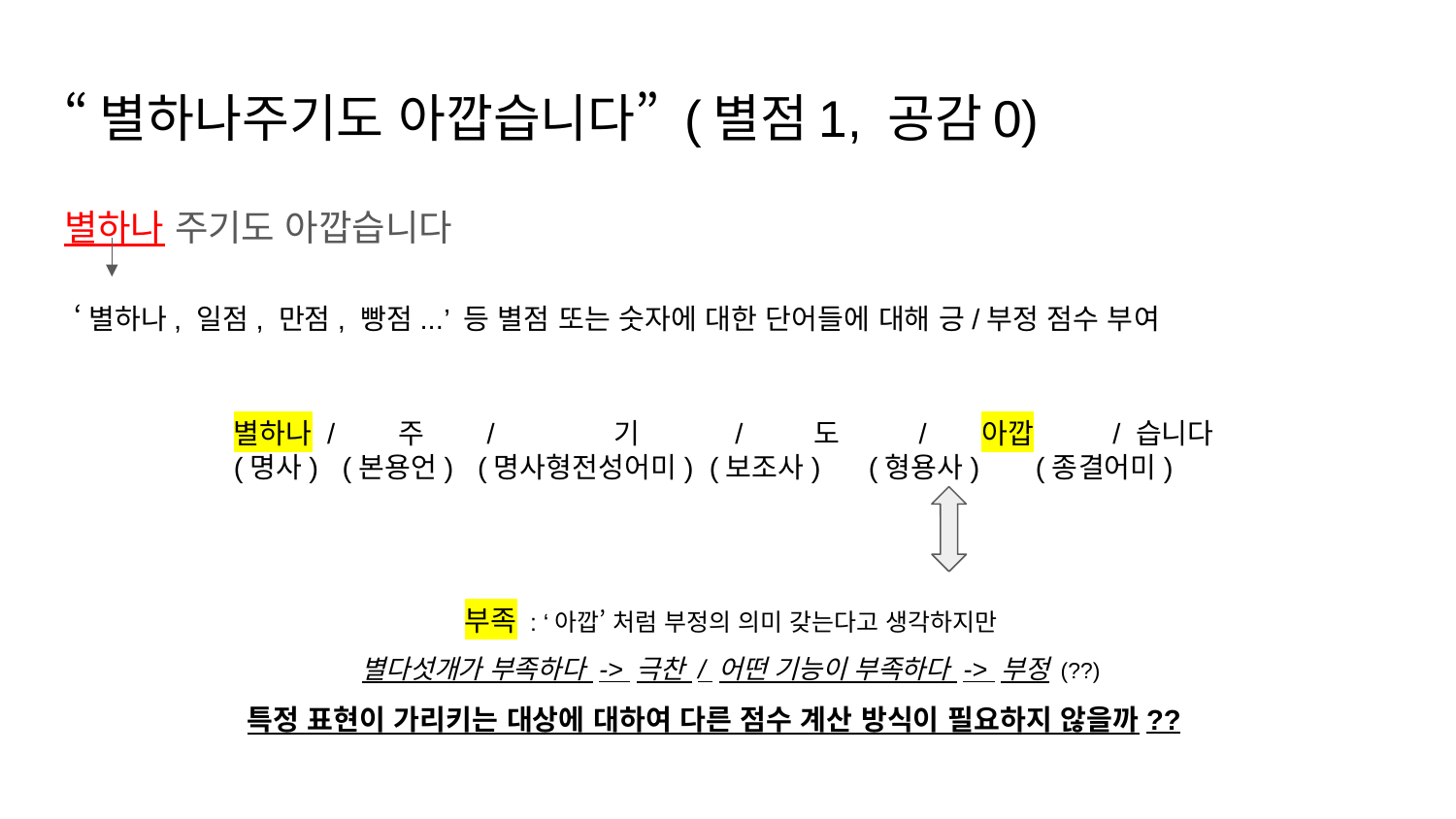

# “별하나주기도 아깝습니다” (별점1, 공감0)
별하나 주기도 아깝습니다
‘별하나, 일점, 만점, 빵점...’ 등 별점 또는 숫자에 대한 단어들에 대해 긍/부정 점수 부여
별하나 /       주       /              기           /        도         /      아깝         / 습니다
(명사)   (본용언)   (명사형전성어미)  (보조사)      (형용사)       (종결어미)

부족 : ‘아깝’ 처럼 부정의 의미 갖는다고 생각하지만
별다섯개가 부족하다 -> 극찬 / 어떤 기능이 부족하다 -> 부정 (??)
특정 표현이 가리키는 대상에 대하여 다른 점수 계산 방식이 필요하지 않을까??